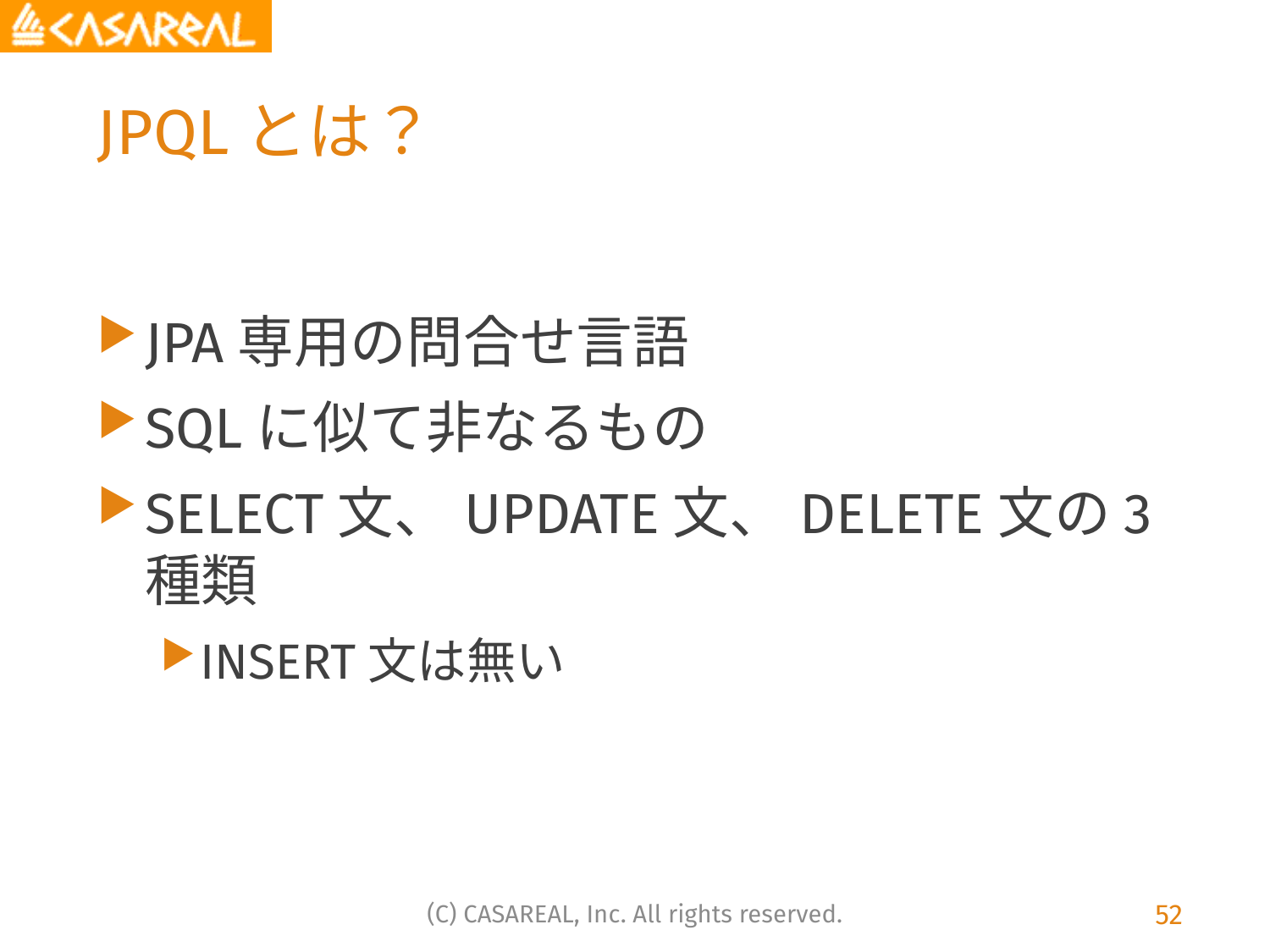

# JPQLとは？
JPA専用の問合せ言語
SQLに似て非なるもの
SELECT文、UPDATE文、DELETE文の3種類
INSERT文は無い
(C) CASAREAL, Inc. All rights reserved.
52